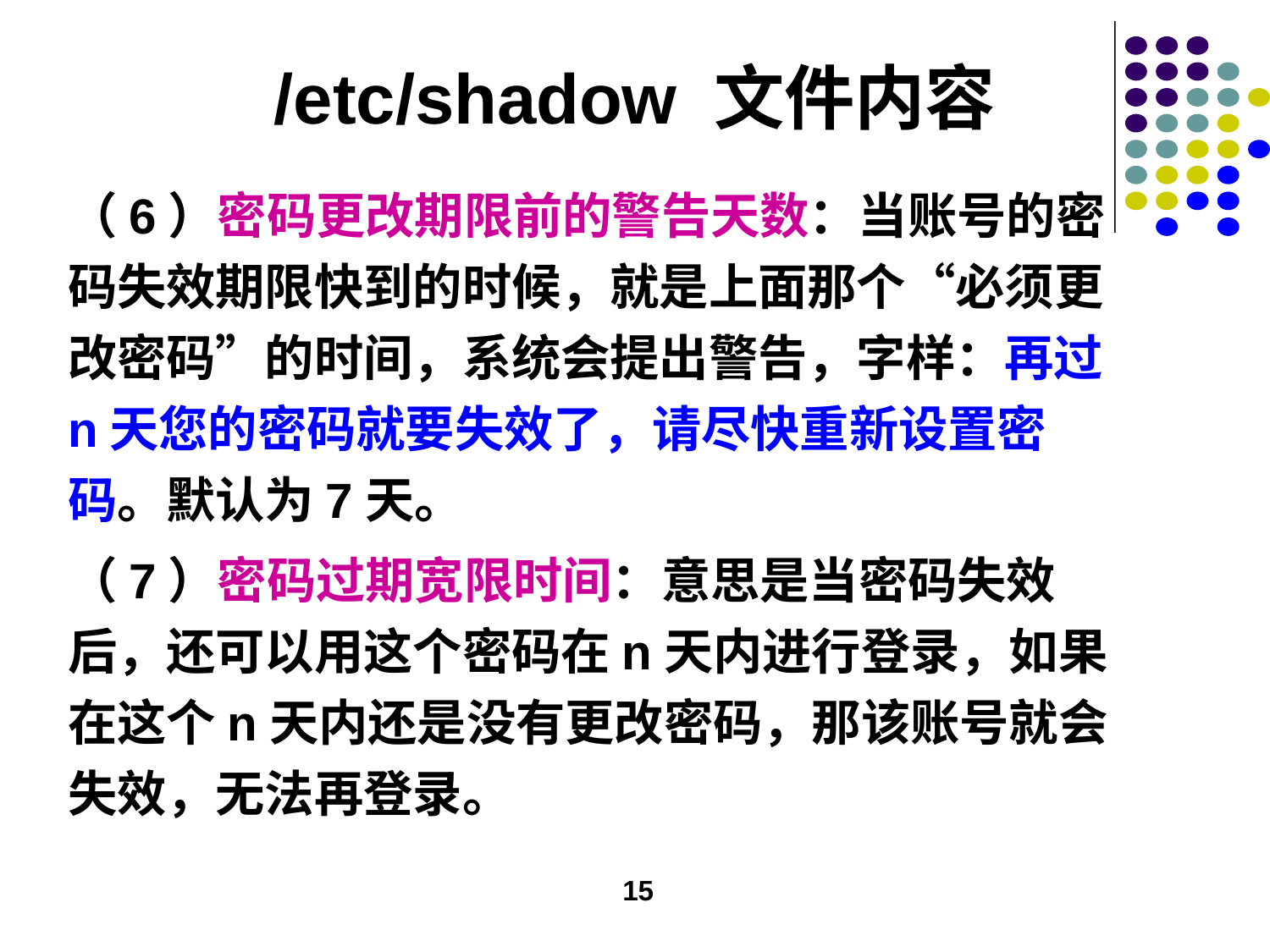

# /etc/shadow 文件内容
（6）密码更改期限前的警告天数：当账号的密码失效期限快到的时候，就是上面那个“必须更改密码”的时间，系统会提出警告，字样：再过n天您的密码就要失效了，请尽快重新设置密码。默认为7天。
（7）密码过期宽限时间：意思是当密码失效后，还可以用这个密码在n天内进行登录，如果在这个n天内还是没有更改密码，那该账号就会失效，无法再登录。

15